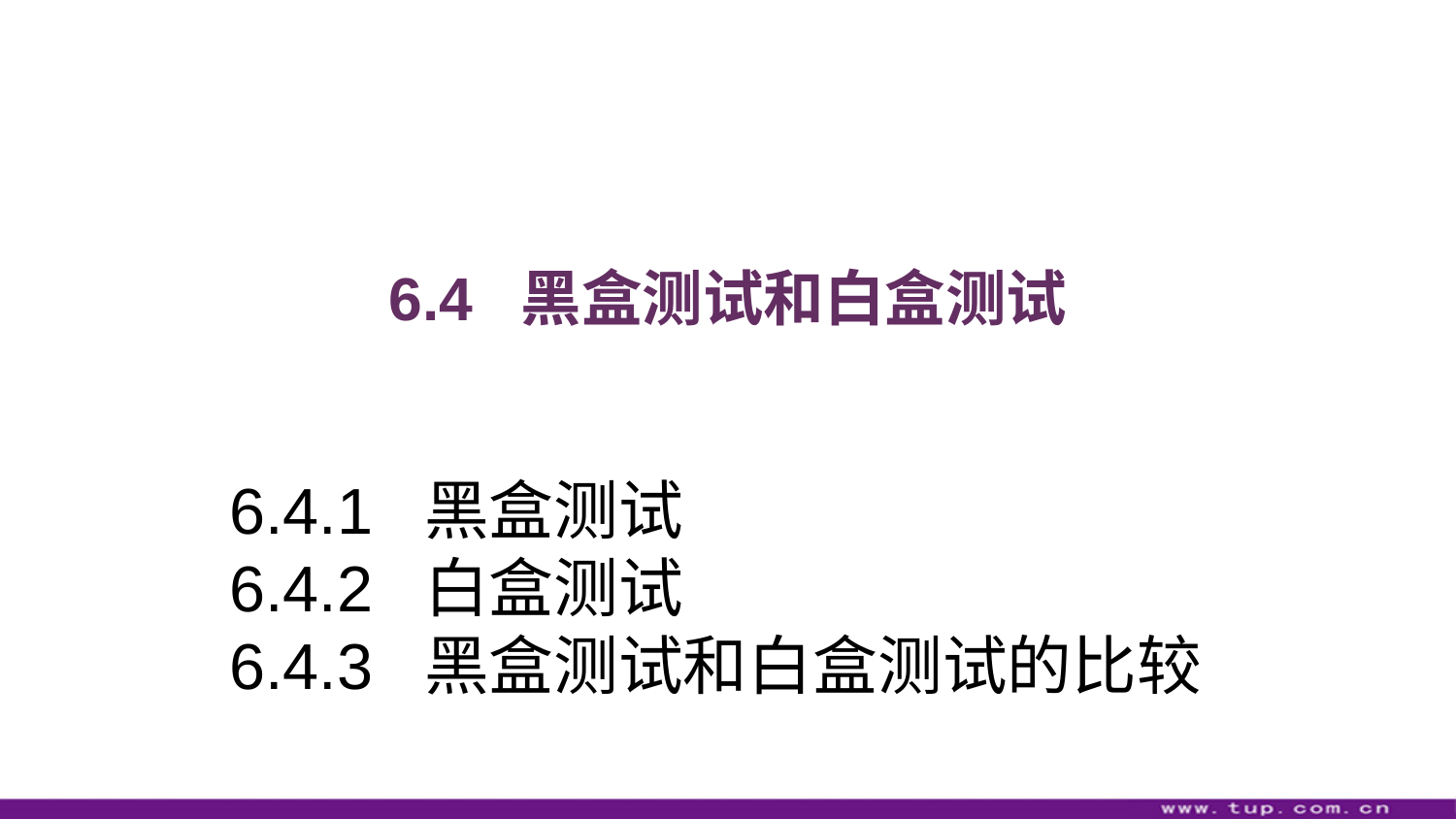

# 6.4  黑盒测试和白盒测试
6.4.1  黑盒测试
6.4.2  白盒测试
6.4.3  黑盒测试和白盒测试的比较